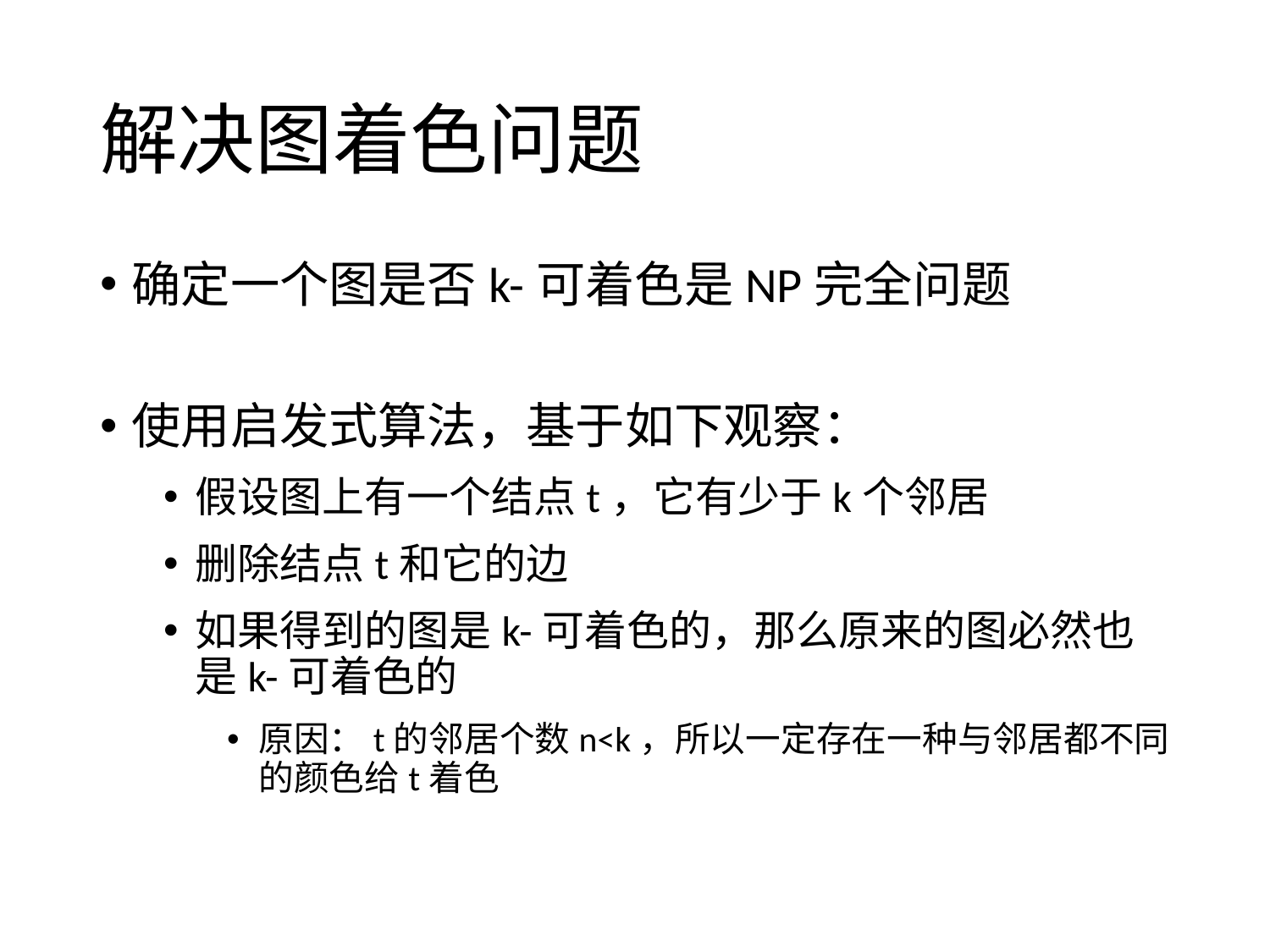

# 解决图着色问题
确定一个图是否k-可着色是NP完全问题

使用启发式算法，基于如下观察：
假设图上有一个结点t，它有少于k个邻居
删除结点t和它的边
如果得到的图是k-可着色的，那么原来的图必然也是k-可着色的
原因：t的邻居个数n<k，所以一定存在一种与邻居都不同的颜色给t着色